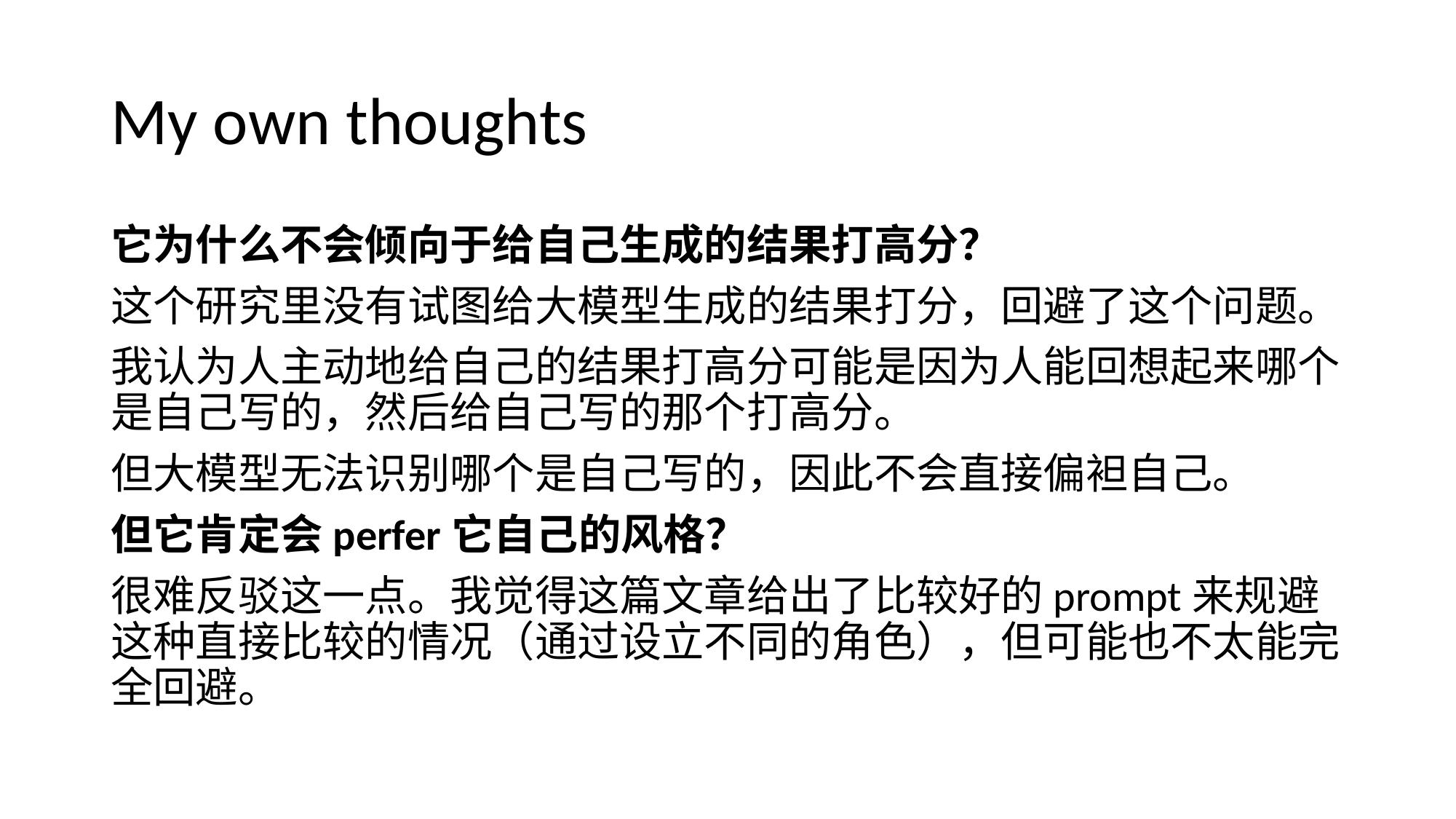

# My own thoughts
它为什么不会倾向于给自己生成的结果打高分？
这个研究里没有试图给大模型生成的结果打分，回避了这个问题。
我认为人主动地给自己的结果打高分可能是因为人能回想起来哪个是自己写的，然后给自己写的那个打高分。
但大模型无法识别哪个是自己写的，因此不会直接偏袒自己。
但它肯定会perfer它自己的风格？
很难反驳这一点。我觉得这篇文章给出了比较好的prompt来规避这种直接比较的情况（通过设立不同的角色），但可能也不太能完全回避。